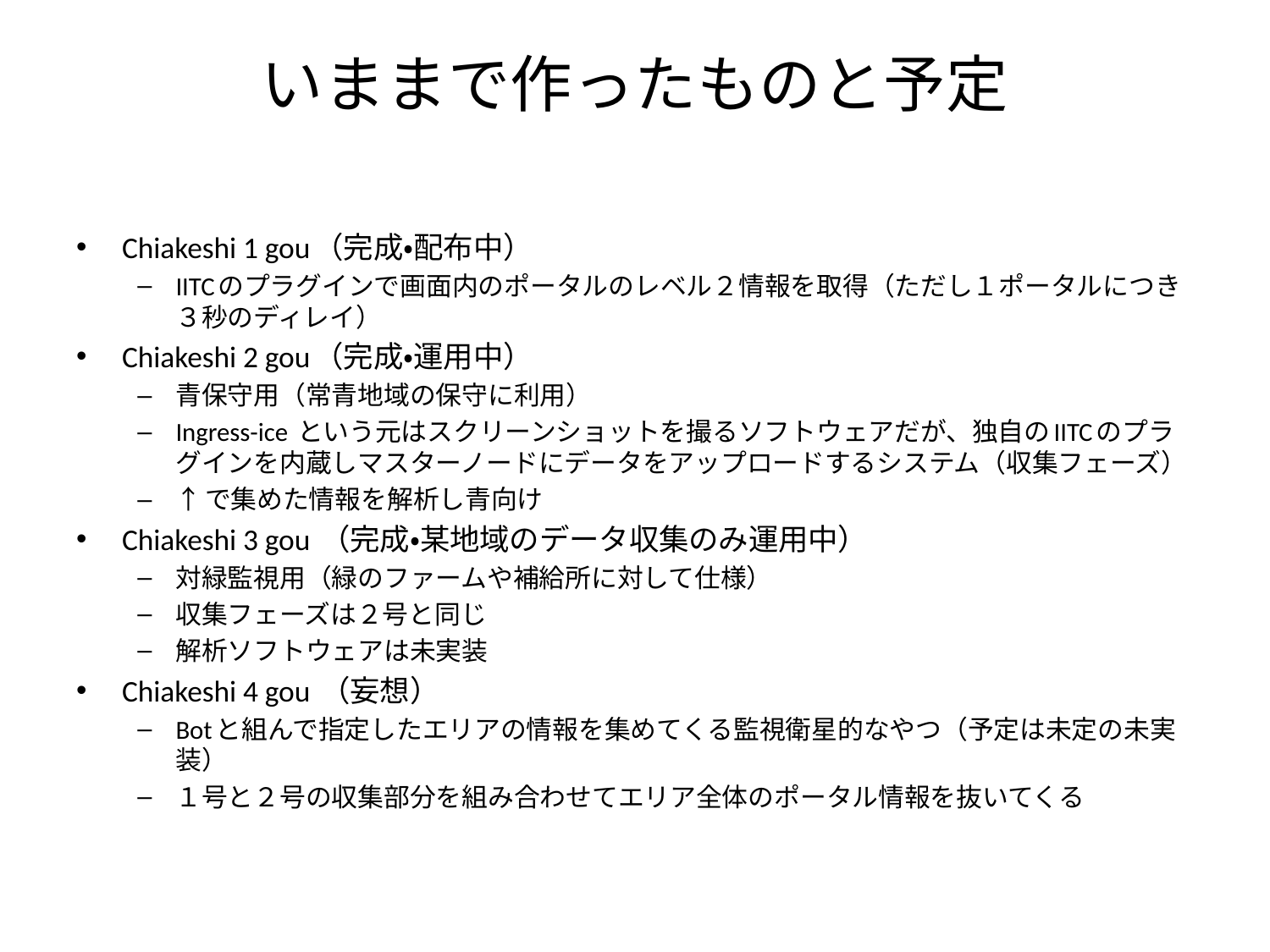

# いままで作ったものと予定
Chiakeshi 1 gou（完成・配布中）
IITCのプラグインで画面内のポータルのレベル２情報を取得（ただし１ポータルにつき３秒のディレイ）
Chiakeshi 2 gou（完成・運用中）
青保守用（常青地域の保守に利用）
Ingress-ice という元はスクリーンショットを撮るソフトウェアだが、独自のIITCのプラグインを内蔵しマスターノードにデータをアップロードするシステム（収集フェーズ）
↑で集めた情報を解析し青向け
Chiakeshi 3 gou （完成・某地域のデータ収集のみ運用中）
対緑監視用（緑のファームや補給所に対して仕様）
収集フェーズは２号と同じ
解析ソフトウェアは未実装
Chiakeshi 4 gou （妄想）
Botと組んで指定したエリアの情報を集めてくる監視衛星的なやつ（予定は未定の未実装）
１号と２号の収集部分を組み合わせてエリア全体のポータル情報を抜いてくる